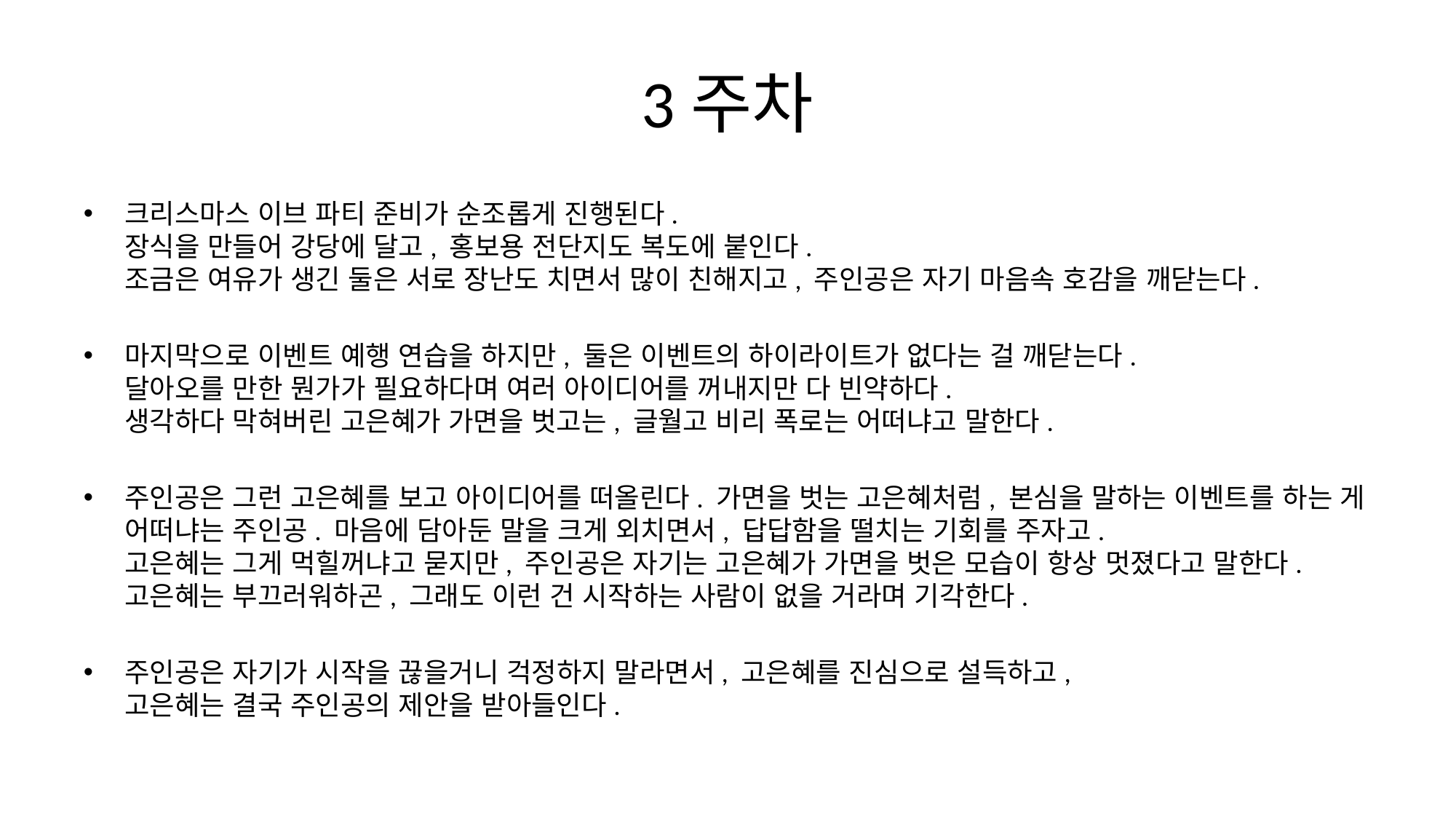

# 3주차
크리스마스 이브 파티 준비가 순조롭게 진행된다.
장식을 만들어 강당에 달고, 홍보용 전단지도 복도에 붙인다.
조금은 여유가 생긴 둘은 서로 장난도 치면서 많이 친해지고, 주인공은 자기 마음속 호감을 깨닫는다.

마지막으로 이벤트 예행 연습을 하지만, 둘은 이벤트의 하이라이트가 없다는 걸 깨닫는다.
달아오를 만한 뭔가가 필요하다며 여러 아이디어를 꺼내지만 다 빈약하다.
생각하다 막혀버린 고은혜가 가면을 벗고는, 글월고 비리 폭로는 어떠냐고 말한다.

주인공은 그런 고은혜를 보고 아이디어를 떠올린다. 가면을 벗는 고은혜처럼, 본심을 말하는 이벤트를 하는 게 어떠냐는 주인공. 마음에 담아둔 말을 크게 외치면서, 답답함을 떨치는 기회를 주자고.
고은혜는 그게 먹힐꺼냐고 묻지만, 주인공은 자기는 고은혜가 가면을 벗은 모습이 항상 멋졌다고 말한다.
고은혜는 부끄러워하곤, 그래도 이런 건 시작하는 사람이 없을 거라며 기각한다.

주인공은 자기가 시작을 끊을거니 걱정하지 말라면서, 고은혜를 진심으로 설득하고,
고은혜는 결국 주인공의 제안을 받아들인다.